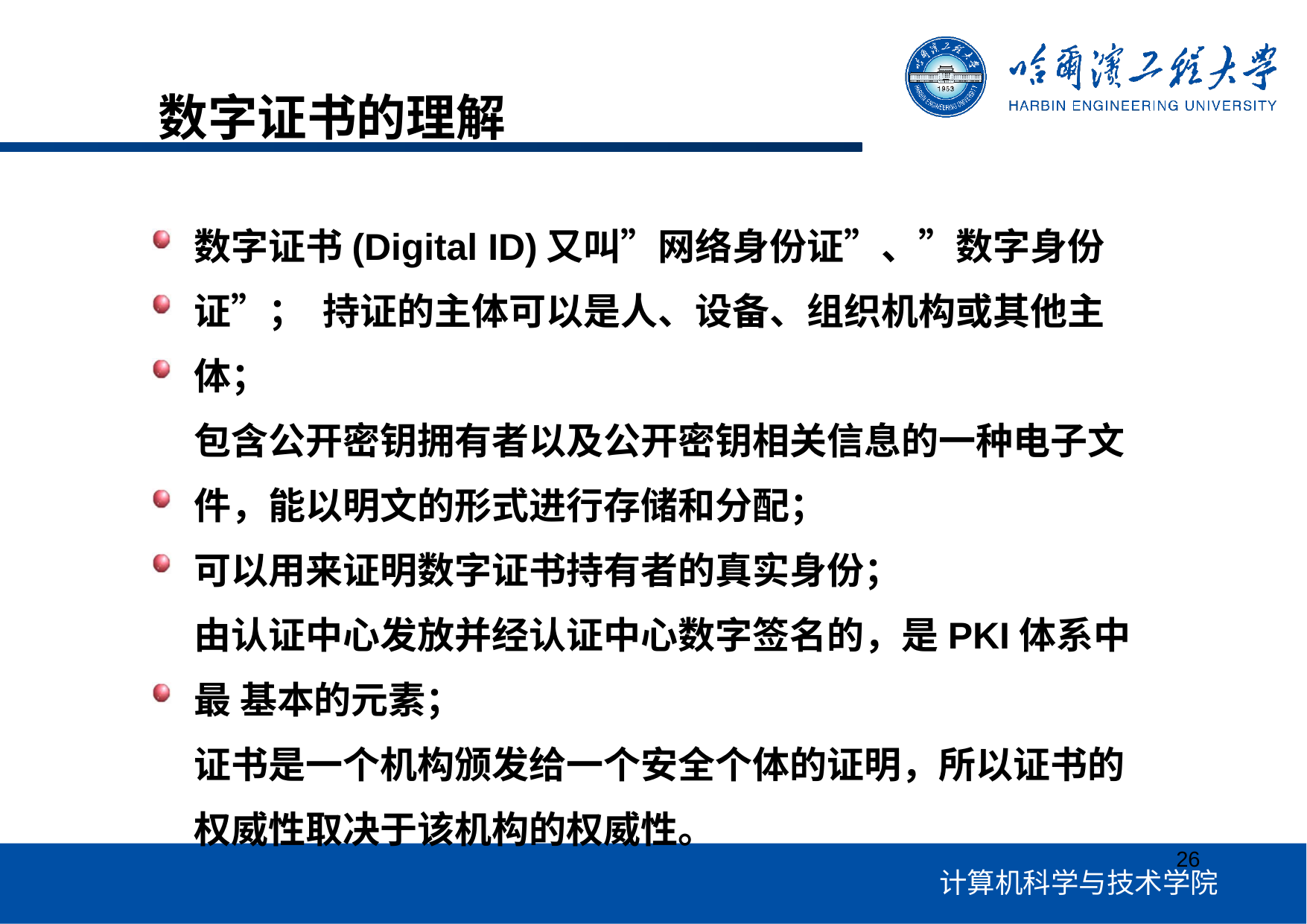

数字证书的理解
数字证书(Digital ID)又叫”网络身份证”、”数字身份证”；  持证的主体可以是人、设备、组织机构或其他主体；
包含公开密钥拥有者以及公开密钥相关信息的一种电子文 件，能以明文的形式进行存储和分配；
可以用来证明数字证书持有者的真实身份；
由认证中心发放并经认证中心数字签名的，是PKI体系中最 基本的元素；
证书是一个机构颁发给一个安全个体的证明，所以证书的 权威性取决于该机构的权威性。

26